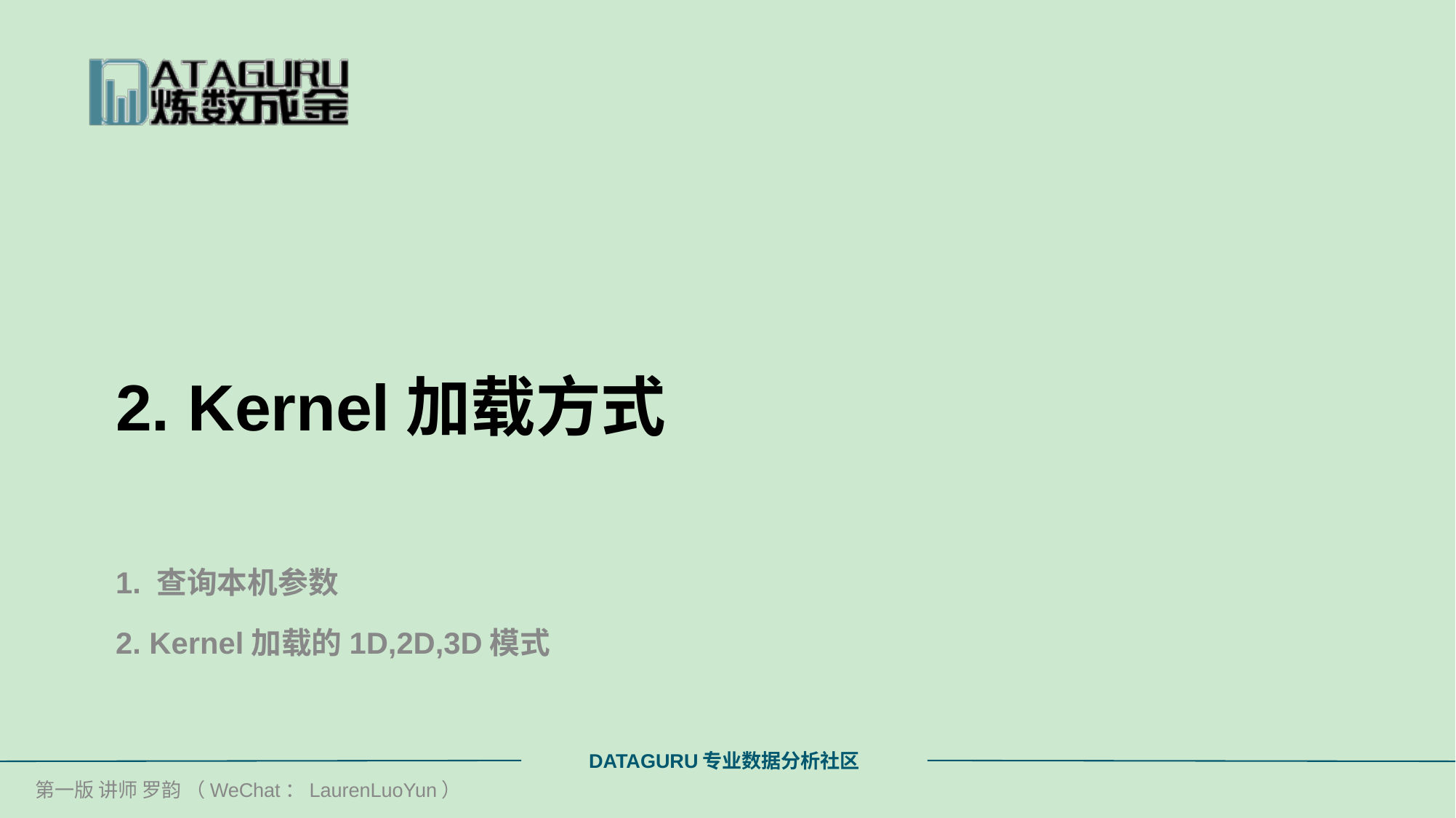

# 2. Kernel加载方式
1. 查询本机参数
2. Kernel加载的1D,2D,3D模式